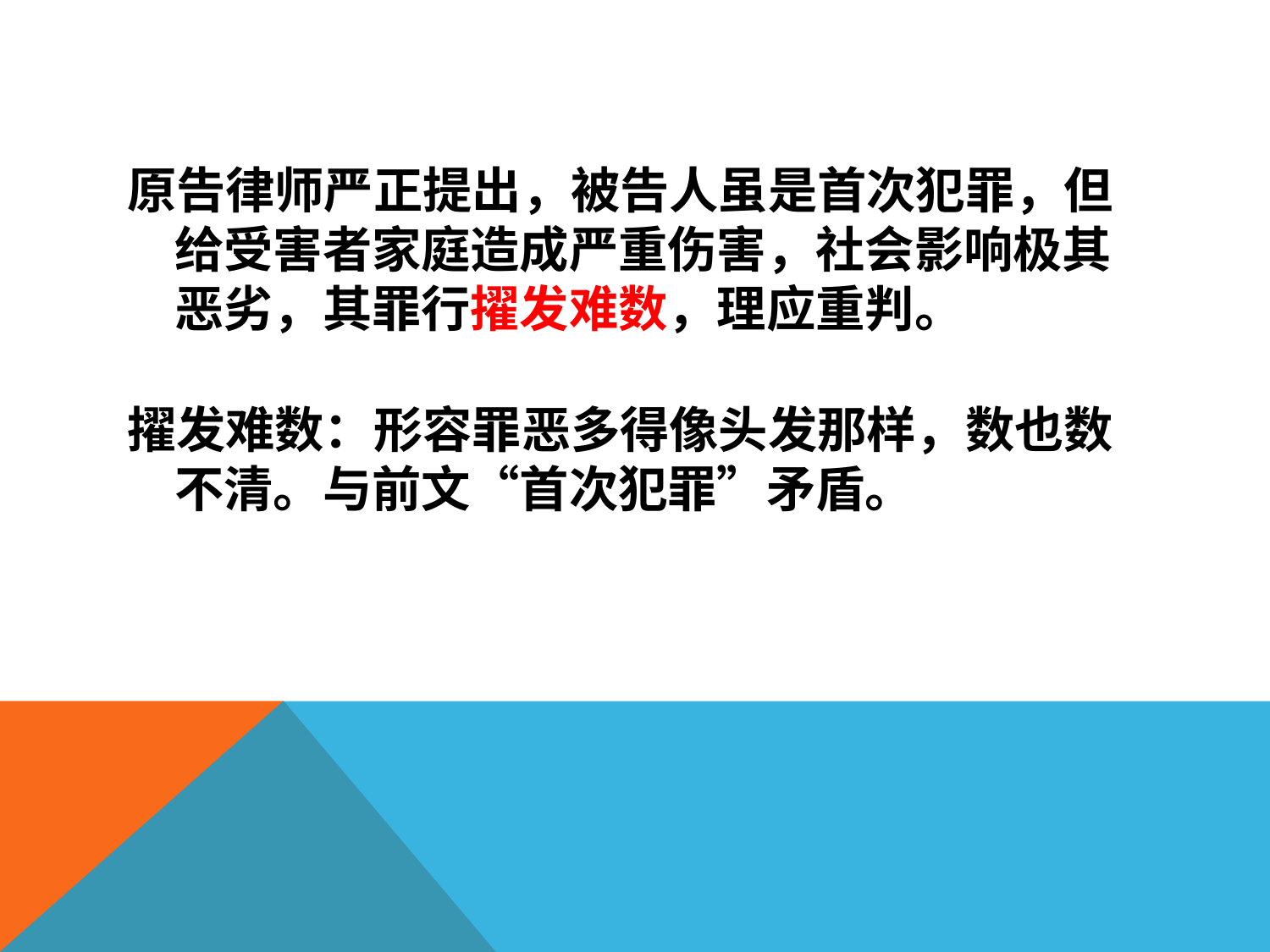

#
原告律师严正提出，被告人虽是首次犯罪，但给受害者家庭造成严重伤害，社会影响极其恶劣，其罪行擢发难数，理应重判。

擢发难数：形容罪恶多得像头发那样，数也数不清。与前文“首次犯罪”矛盾。